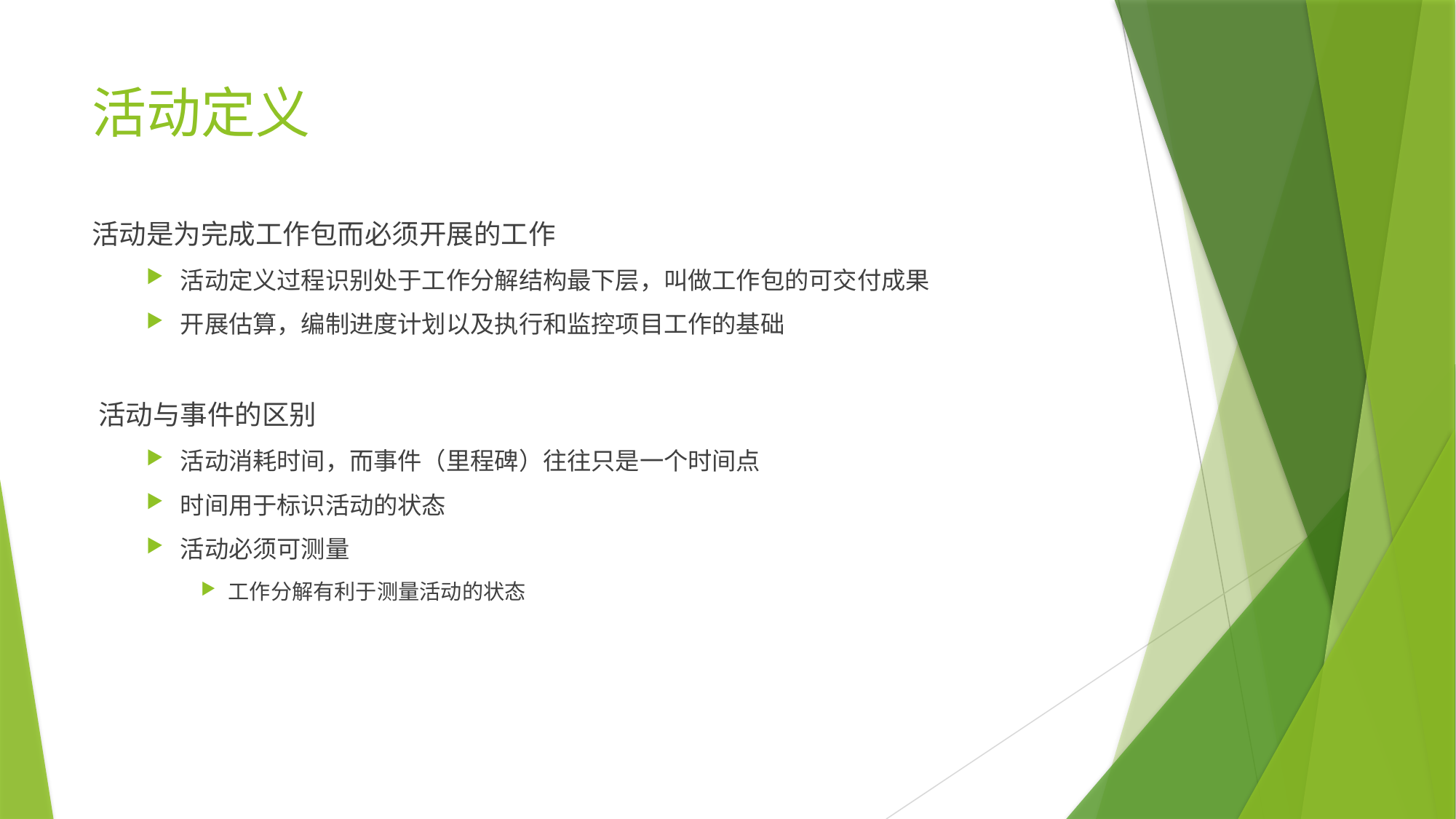

# 活动定义
活动是为完成工作包而必须开展的工作
活动定义过程识别处于工作分解结构最下层，叫做工作包的可交付成果
开展估算，编制进度计划以及执行和监控项目工作的基础

活动与事件的区别
活动消耗时间，而事件（里程碑）往往只是一个时间点
时间用于标识活动的状态
活动必须可测量
工作分解有利于测量活动的状态